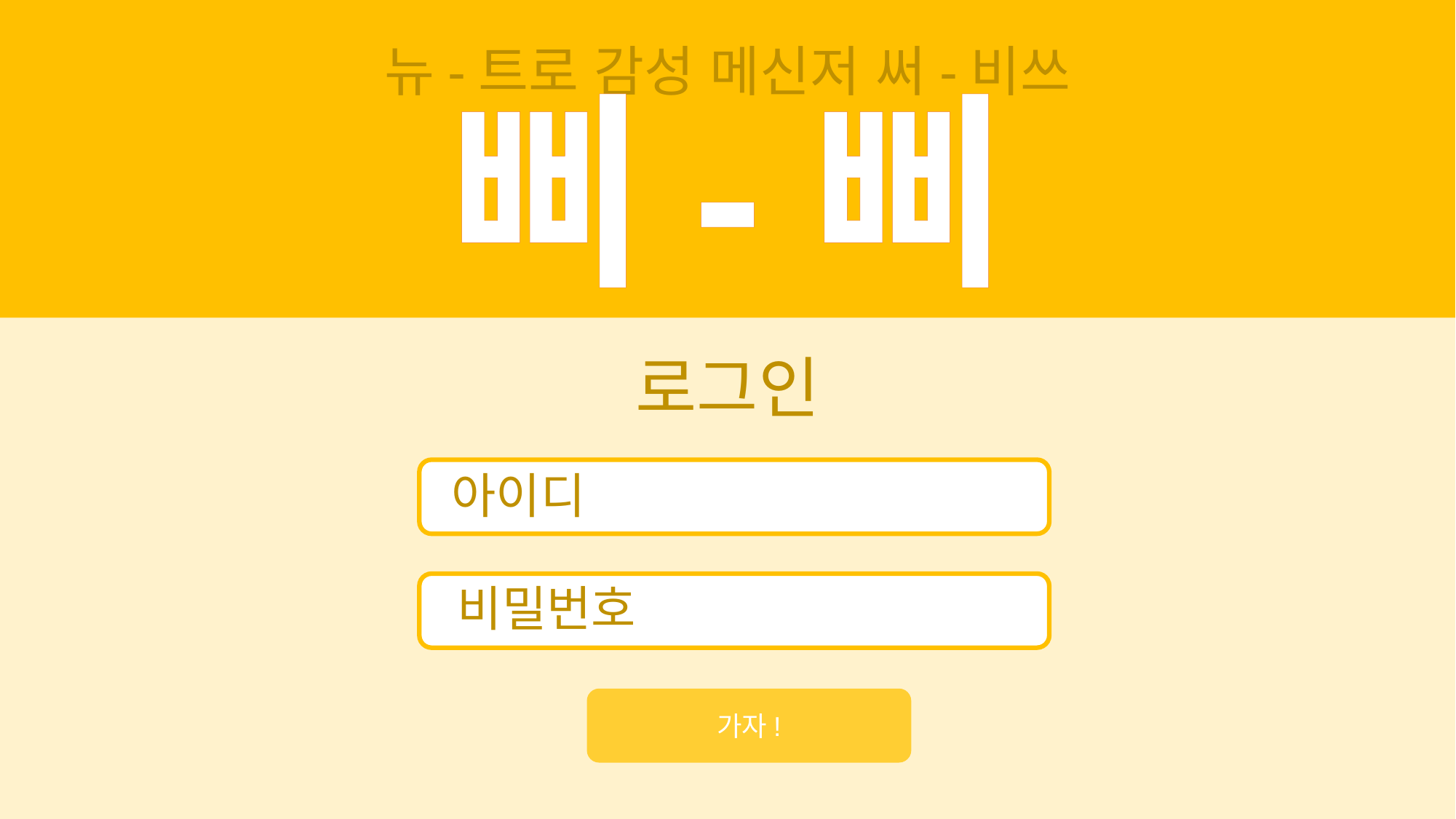

뉴-트로 감성 메신저 써-비쓰
삐-삐
로그인
아이디

비밀번호

가자!